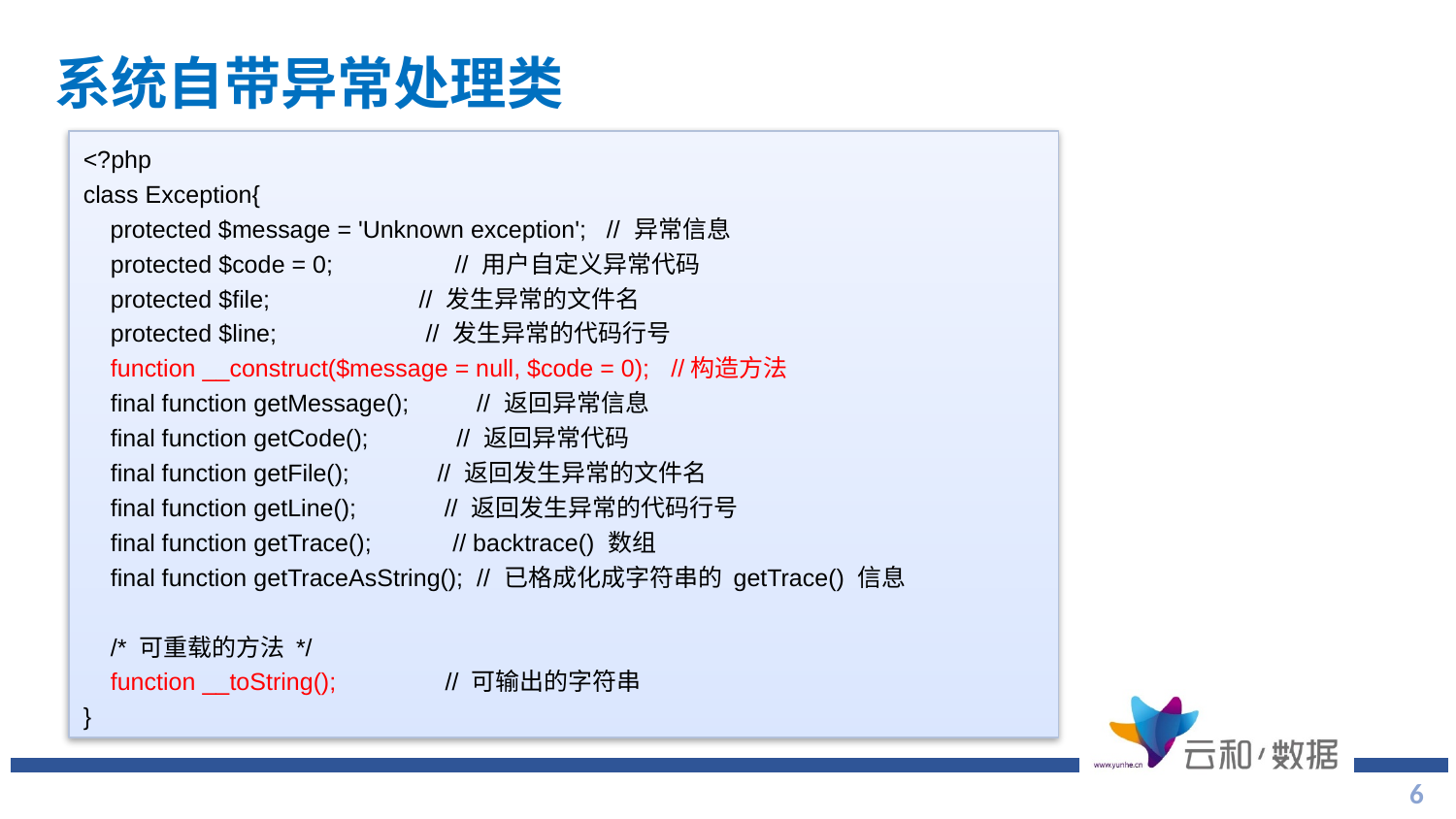

# 系统自带异常处理类
<?php
class Exception{
    protected $message = 'Unknown exception';   // 异常信息
    protected $code = 0;                  // 用户自定义异常代码
    protected $file;                      // 发生异常的文件名
    protected $line;                      // 发生异常的代码行号
    function __construct($message = null, $code = 0);   //构造方法
    final function getMessage();          // 返回异常信息
    final function getCode();             // 返回异常代码
    final function getFile();             // 返回发生异常的文件名
    final function getLine();             // 返回发生异常的代码行号
    final function getTrace();            // backtrace() 数组
    final function getTraceAsString();  // 已格成化成字符串的 getTrace() 信息
    /* 可重载的方法 */
    function __toString();                // 可输出的字符串
}
6